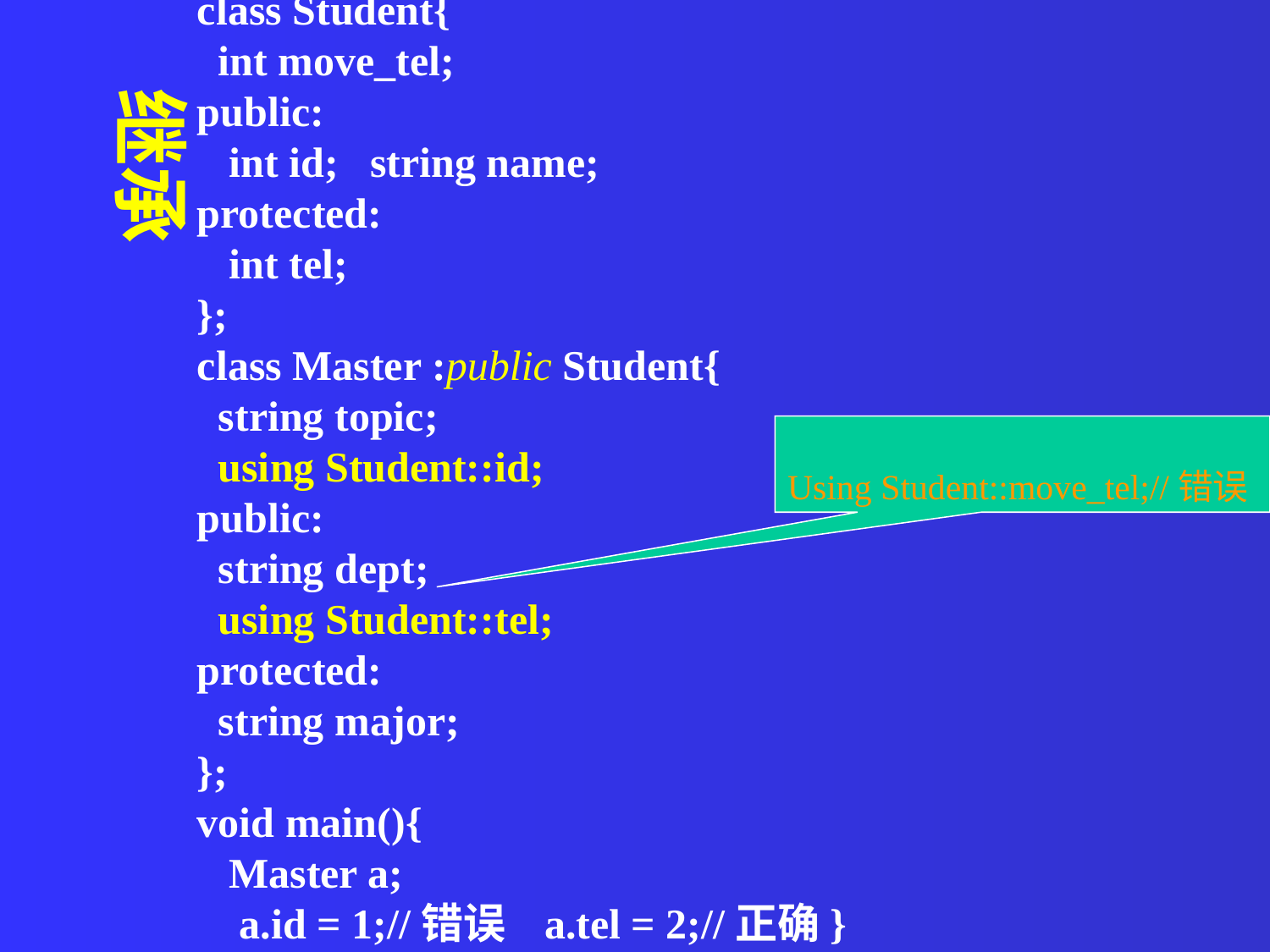

class Student{
  int move_tel;
public:
   int id;   string name;
protected:
   int tel;
};
class Master :public Student{
  string topic;
  using Student::id;
public:
  string dept;
  using Student::tel;
protected:
  string major;
};
void main(){
   Master a;
    a.id = 1;//错误   a.tel = 2;//正确}
继承

Using Student::move_tel;//错误